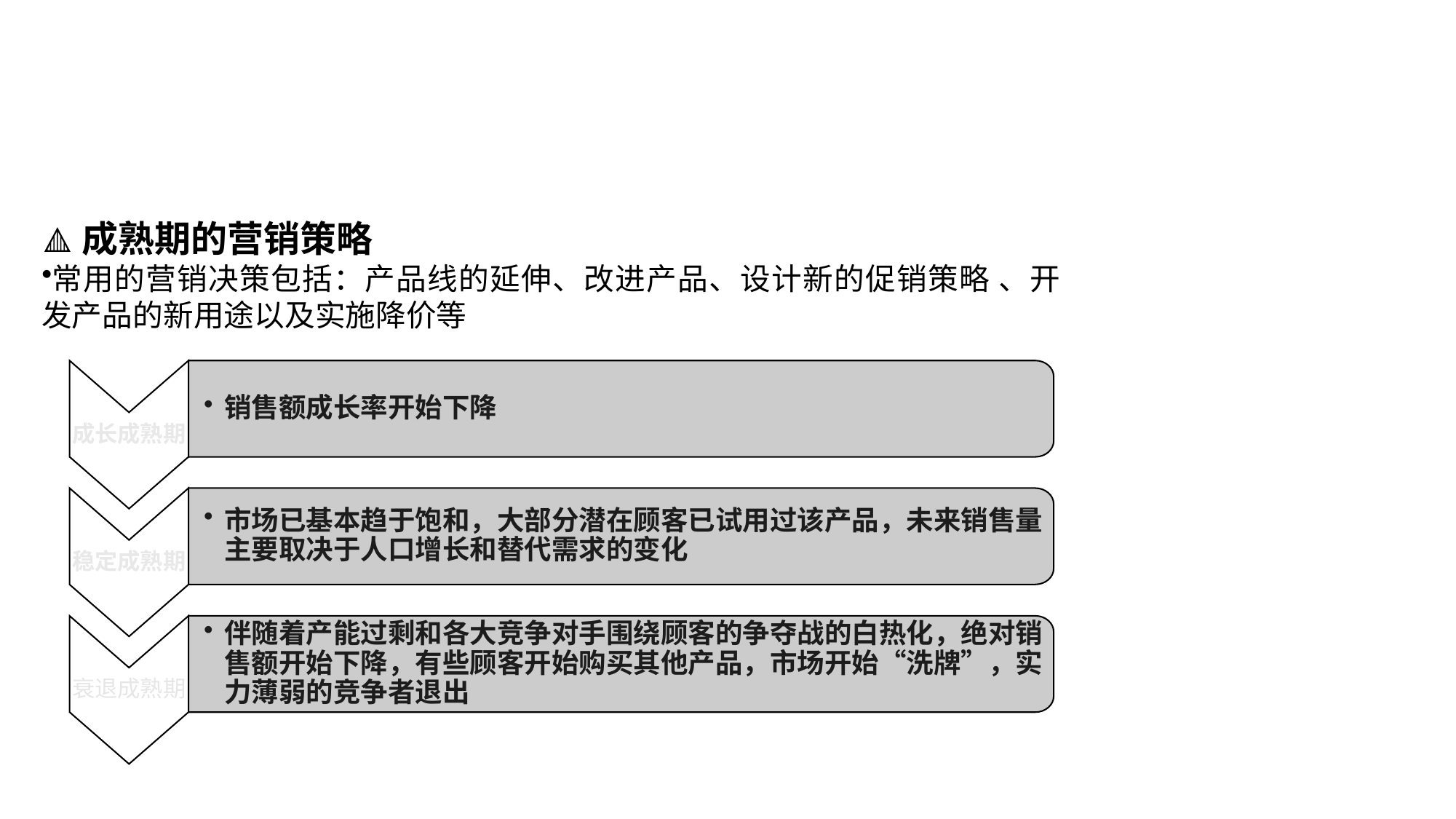

🔺成熟期的营销策略
常用的营销决策包括：产品线的延伸、改进产品、设计新的促销策略 、开发产品的新用途以及实施降价等
成长成熟期
销售额成长率开始下降
稳定成熟期
市场已基本趋于饱和，大部分潜在顾客已试用过该产品，未来销售量主要取决于人口增长和替代需求的变化
衰退成熟期
伴随着产能过剩和各大竞争对手围绕顾客的争夺战的白热化，绝对销售额开始下降，有些顾客开始购买其他产品，市场开始“洗牌”，实力薄弱的竞争者退出